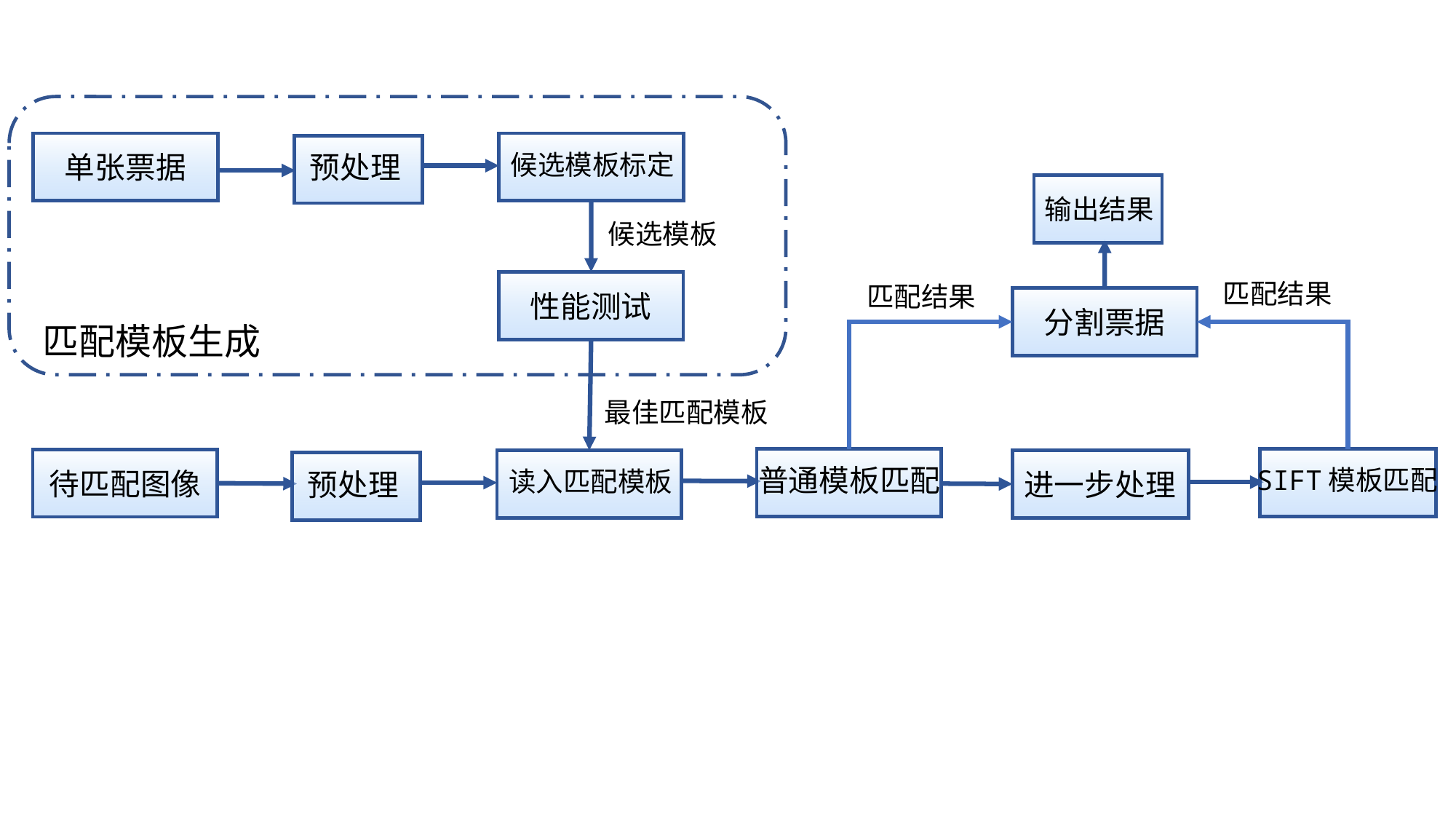

单张票据

候选模板标定

预处理

输出结果
候选模板
匹配结果

性能测试
匹配结果

分割票据
匹配模板生成
最佳匹配模板

SIFT模板匹配

普通模板匹配

待匹配图像

读入匹配模板

进一步处理

预处理